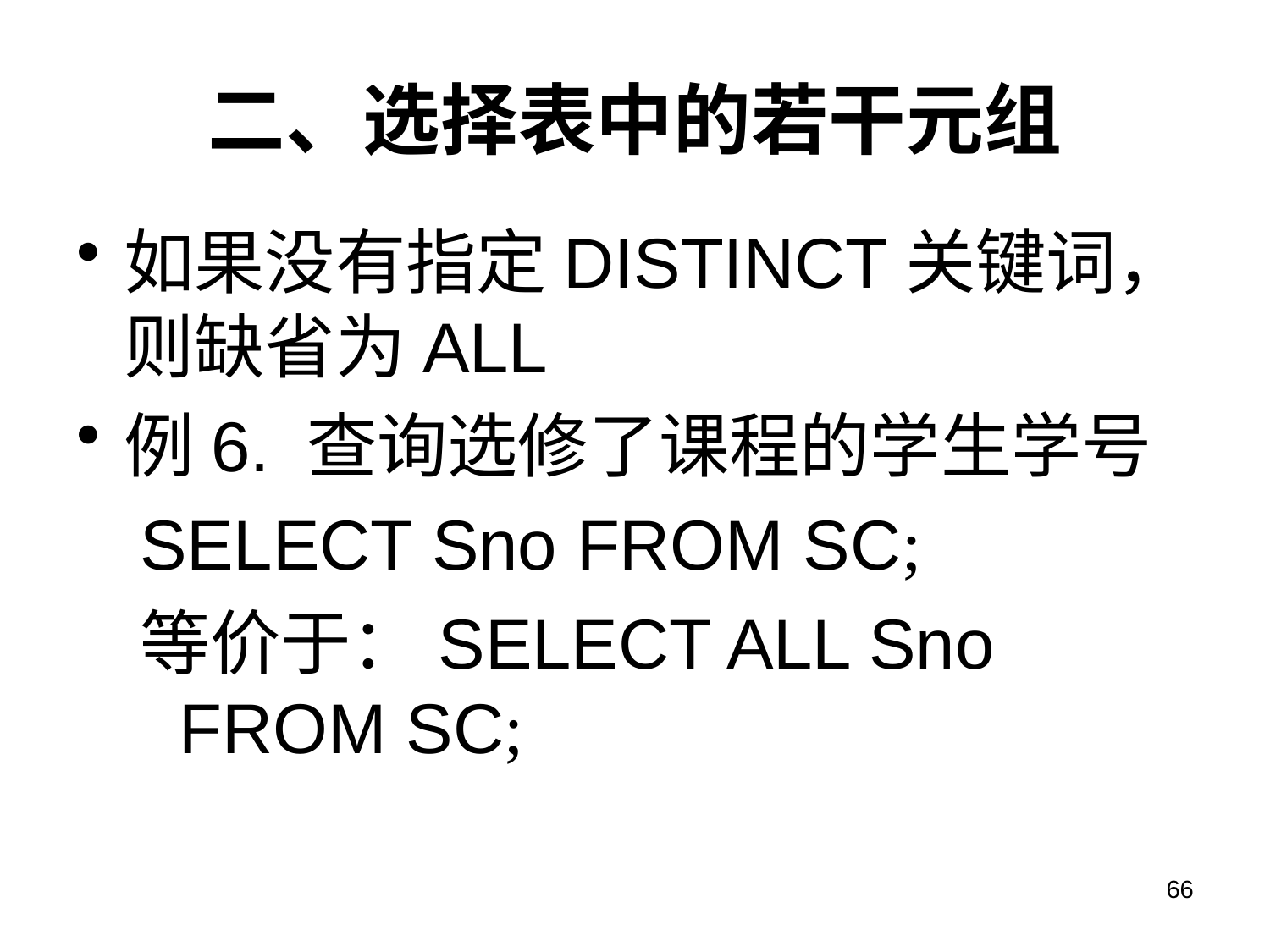

# 二、选择表中的若干元组
如果没有指定DISTINCT关键词，则缺省为ALL
例6. 查询选修了课程的学生学号
SELECT Sno FROM SC;
等价于：SELECT ALL Sno FROM SC;
66